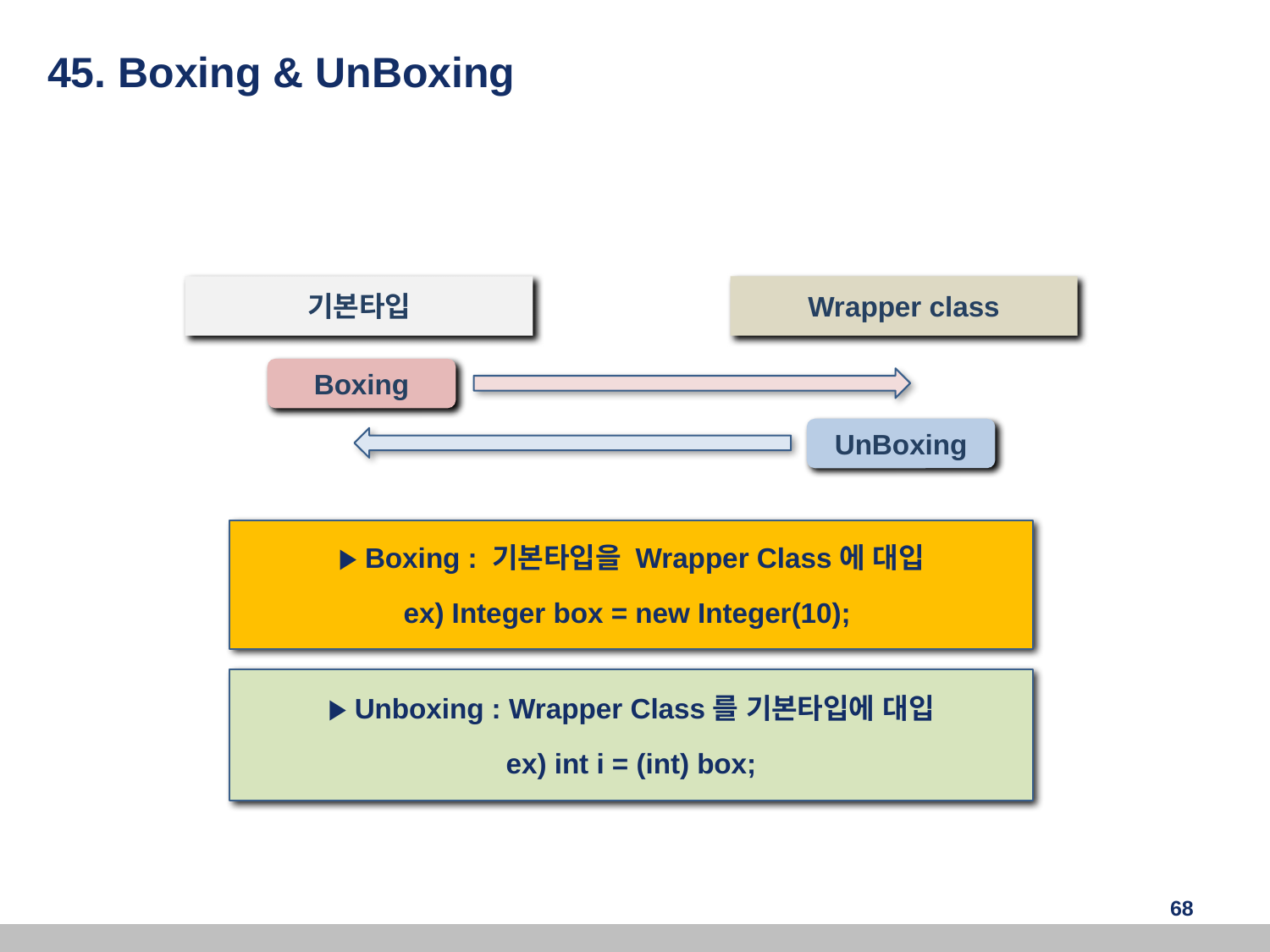

45. Boxing & UnBoxing
기본타입
Wrapper class
Boxing

UnBoxing

▶ Boxing : 기본타입을 Wrapper Class에 대입

ex) Integer box = new Integer(10);
▶ Unboxing : Wrapper Class를 기본타입에 대입

ex) int i = (int) box;
68